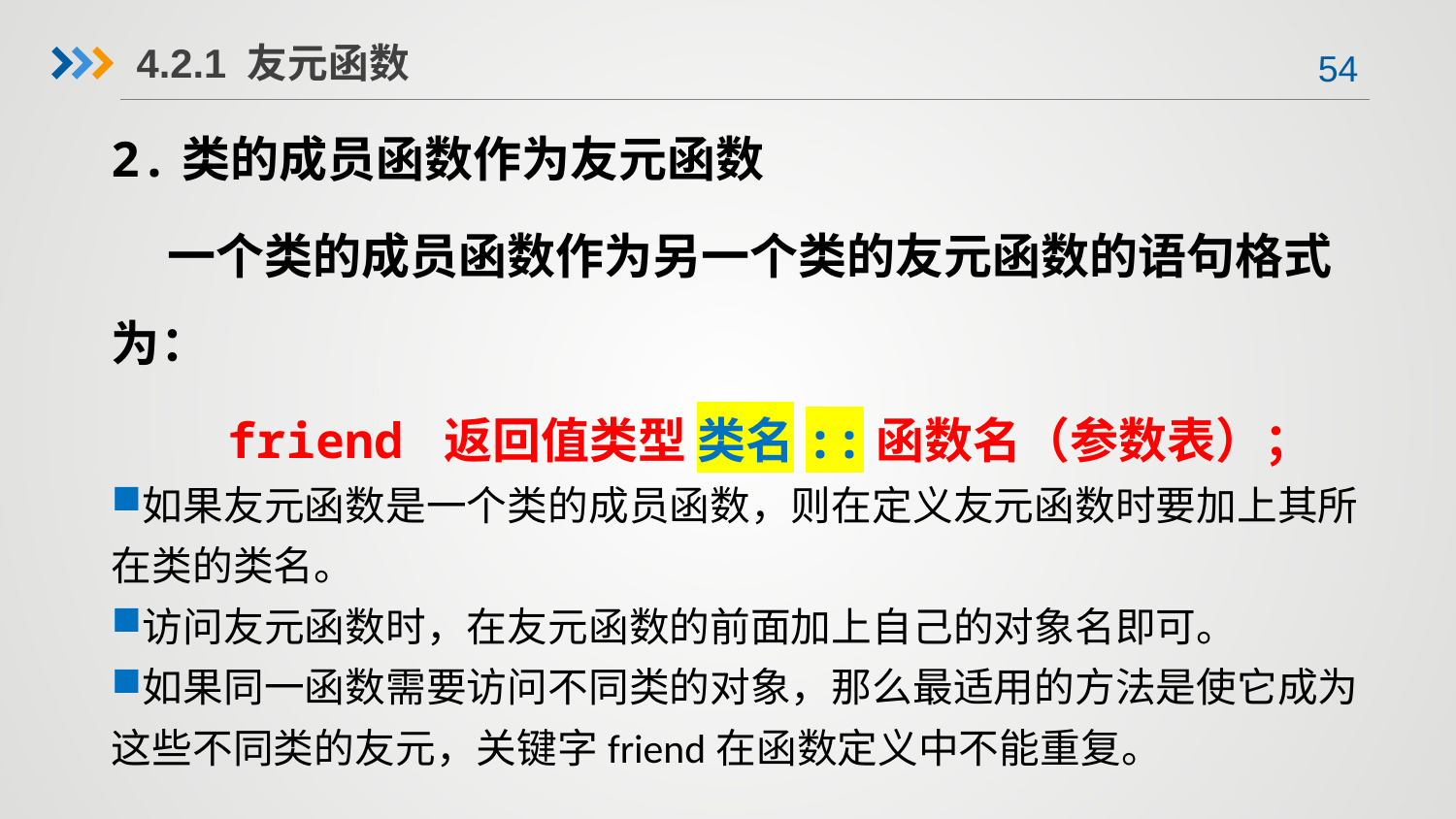

4.2.1 友元函数
2.类的成员函数作为友元函数
    一个类的成员函数作为另一个类的友元函数的语句格式为：
    friend 返回值类型 类名::函数名（参数表）；
如果友元函数是一个类的成员函数，则在定义友元函数时要加上其所在类的类名。
访问友元函数时，在友元函数的前面加上自己的对象名即可。
如果同一函数需要访问不同类的对象，那么最适用的方法是使它成为这些不同类的友元，关键字friend在函数定义中不能重复。